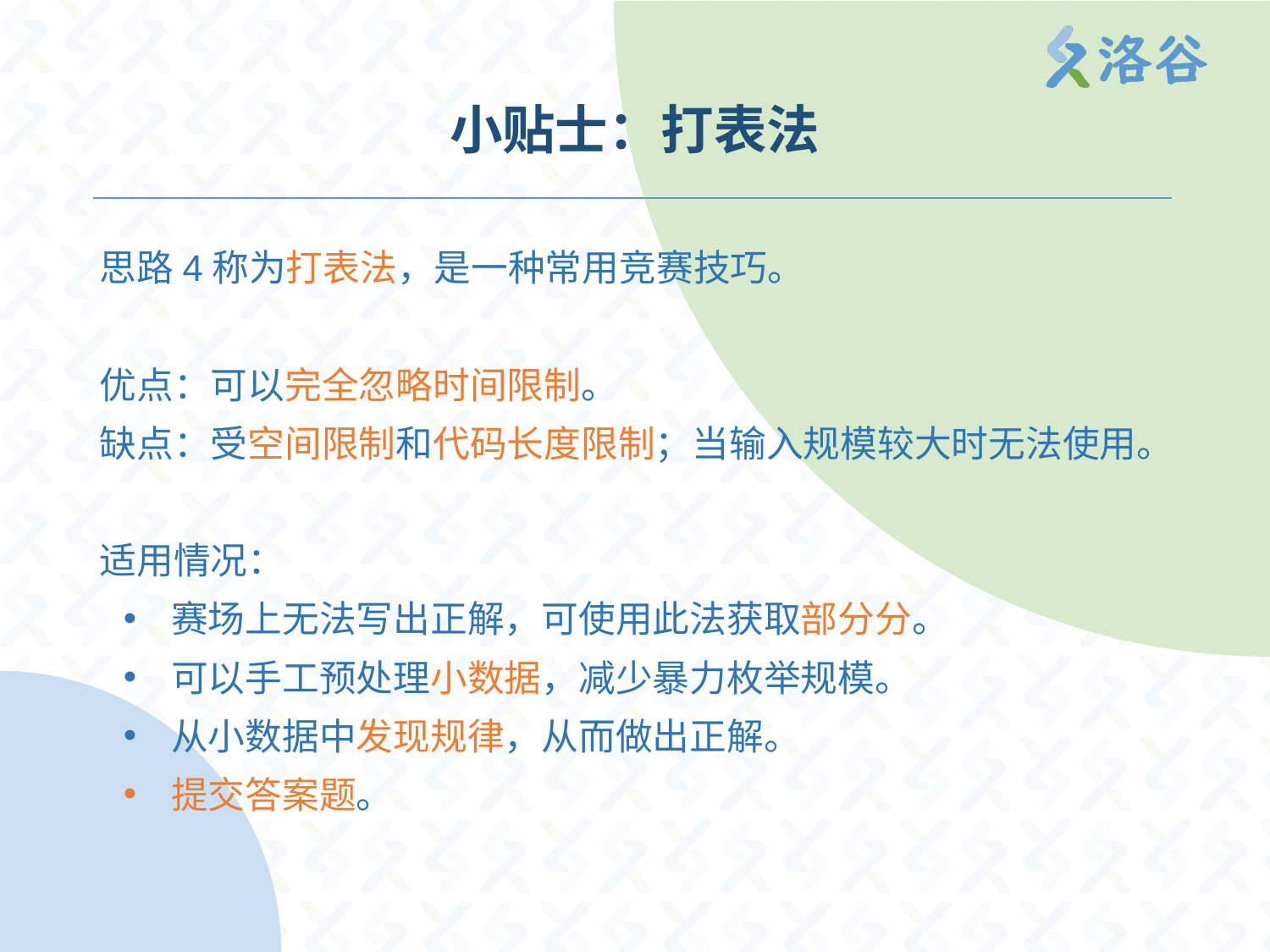

# 小贴士：打表法
思路4称为打表法，是一种常用竞赛技巧。

优点：可以完全忽略时间限制。
缺点：受空间限制和代码长度限制；当输入规模较大时无法使用。

适用情况：
赛场上无法写出正解，可使用此法获取部分分。
可以手工预处理小数据，减少暴力枚举规模。
从小数据中发现规律，从而做出正解。
提交答案题。